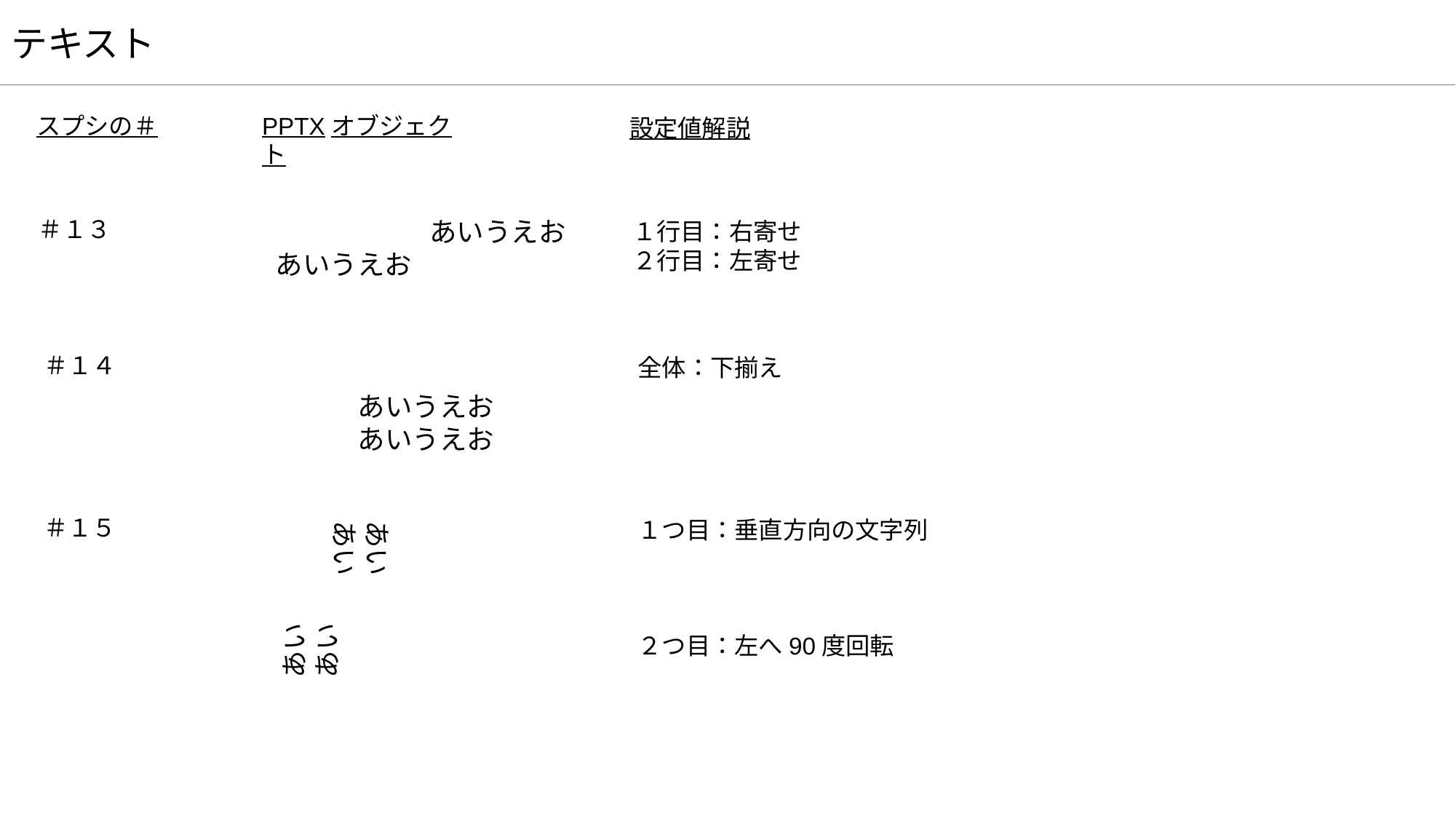

テキスト
PPTXオブジェクト
スプシの＃
設定値解説
＃１３
あいうえお
あいうえお

１行目：右寄せ
２行目：左寄せ
あいうえお
あいうえお
＃１４
全体：下揃え
あい
あい
＃１５
１つ目：垂直方向の文字列

２つ目：左へ90度回転
あい
あい